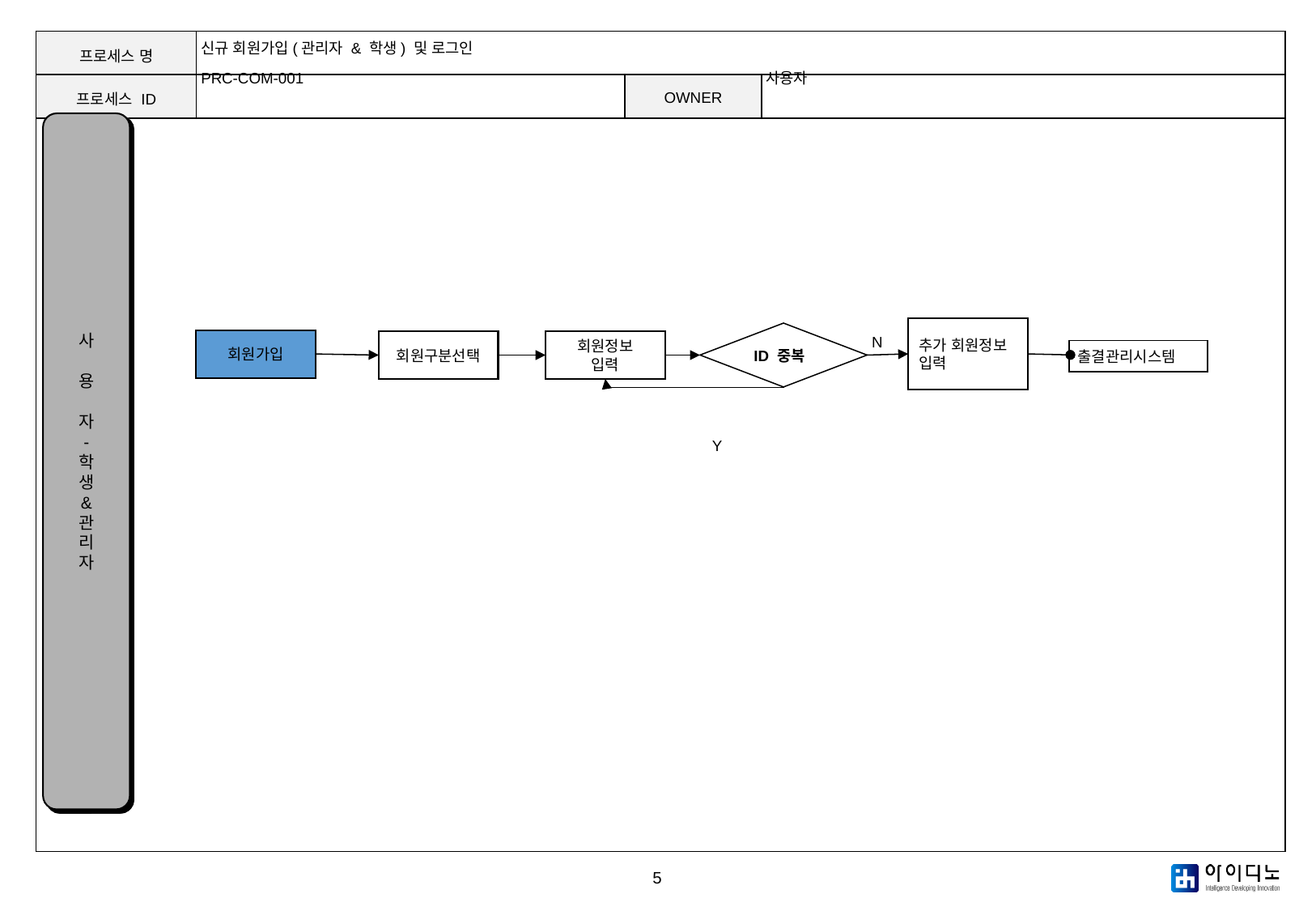

# 신규 회원가입(관리자 & 학생) 및 로그인
PRC-COM-001
사용자
사

용

자
-
학
생
&
관
리
자

추가 회원정보 입력
ID 중복
N
회원가입
회원정보
입력
회원구분선택
| 출결관리시스템 |
| --- |
Y